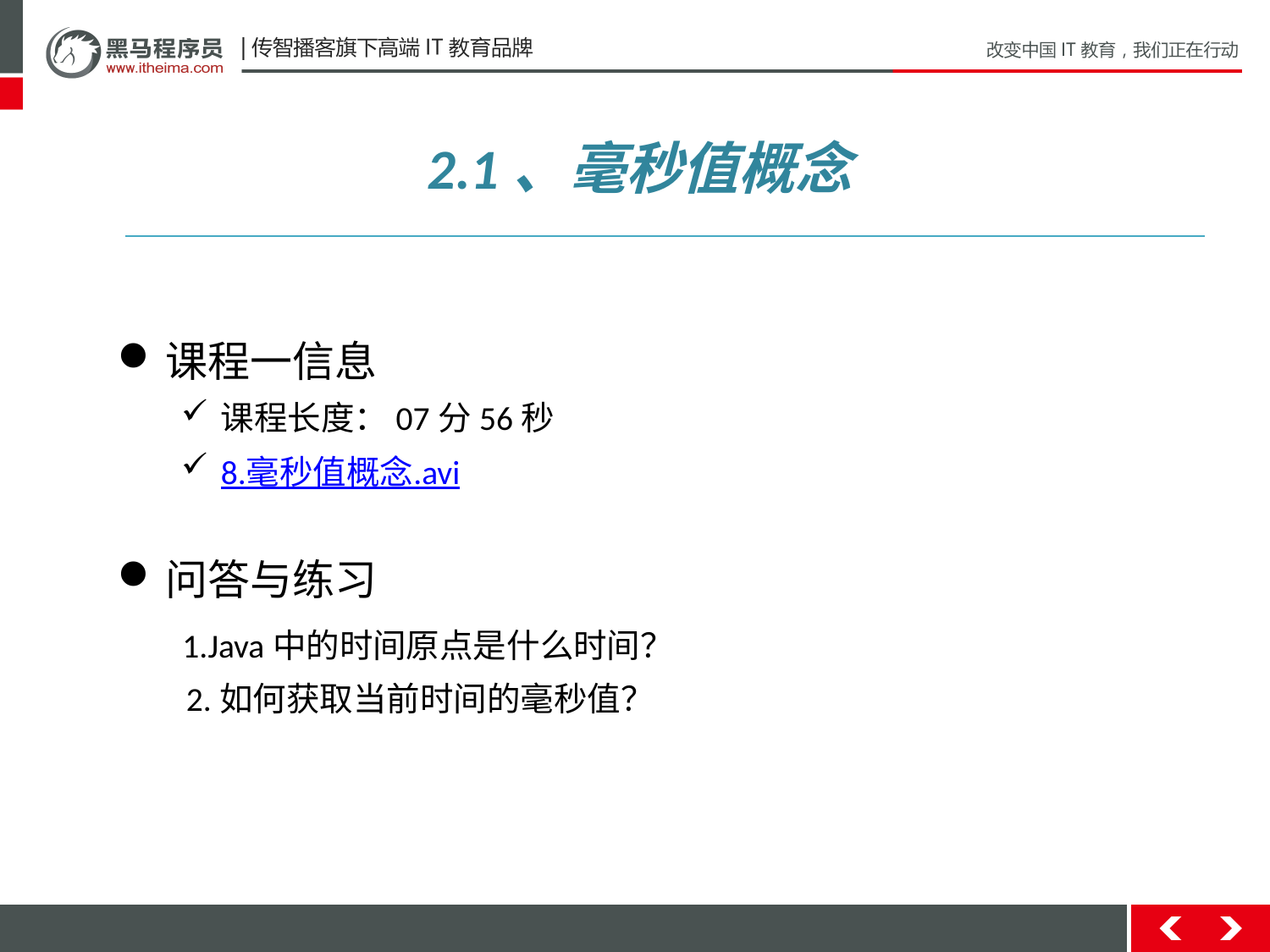

2.1、毫秒值概念

课程一信息
课程长度：07分56秒
8.毫秒值概念.avi

问答与练习
       1.Java中的时间原点是什么时间？
         2.如何获取当前时间的毫秒值？